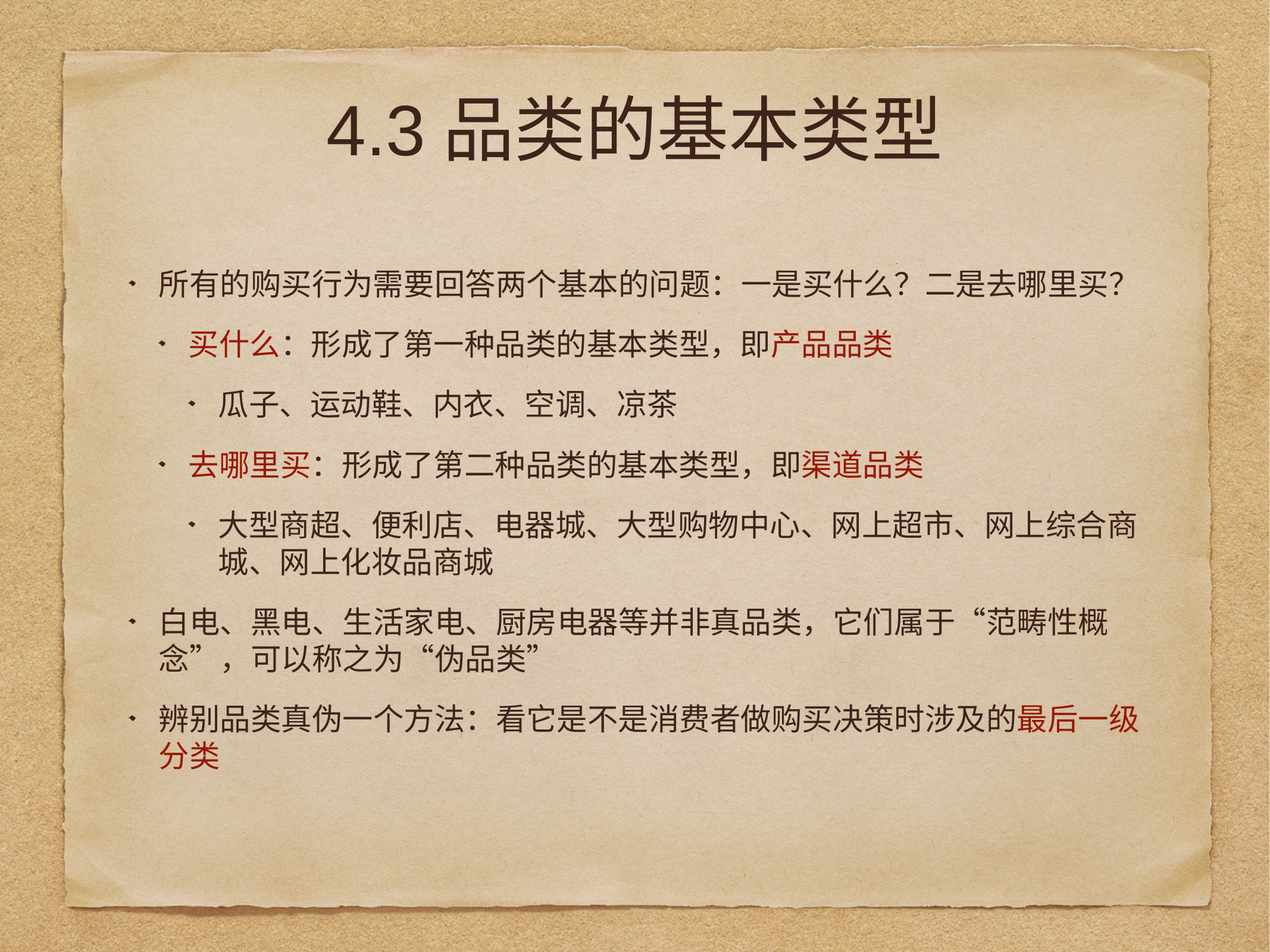

# 4.3品类的基本类型
所有的购买行为需要回答两个基本的问题：一是买什么？二是去哪里买？
买什么：形成了第一种品类的基本类型，即产品品类
瓜子、运动鞋、内衣、空调、凉茶
去哪里买：形成了第二种品类的基本类型，即渠道品类
大型商超、便利店、电器城、大型购物中心、网上超市、网上综合商城、网上化妆品商城
白电、黑电、生活家电、厨房电器等并非真品类，它们属于“范畴性概念”，可以称之为“伪品类”
辨别品类真伪一个方法：看它是不是消费者做购买决策时涉及的最后一级分类